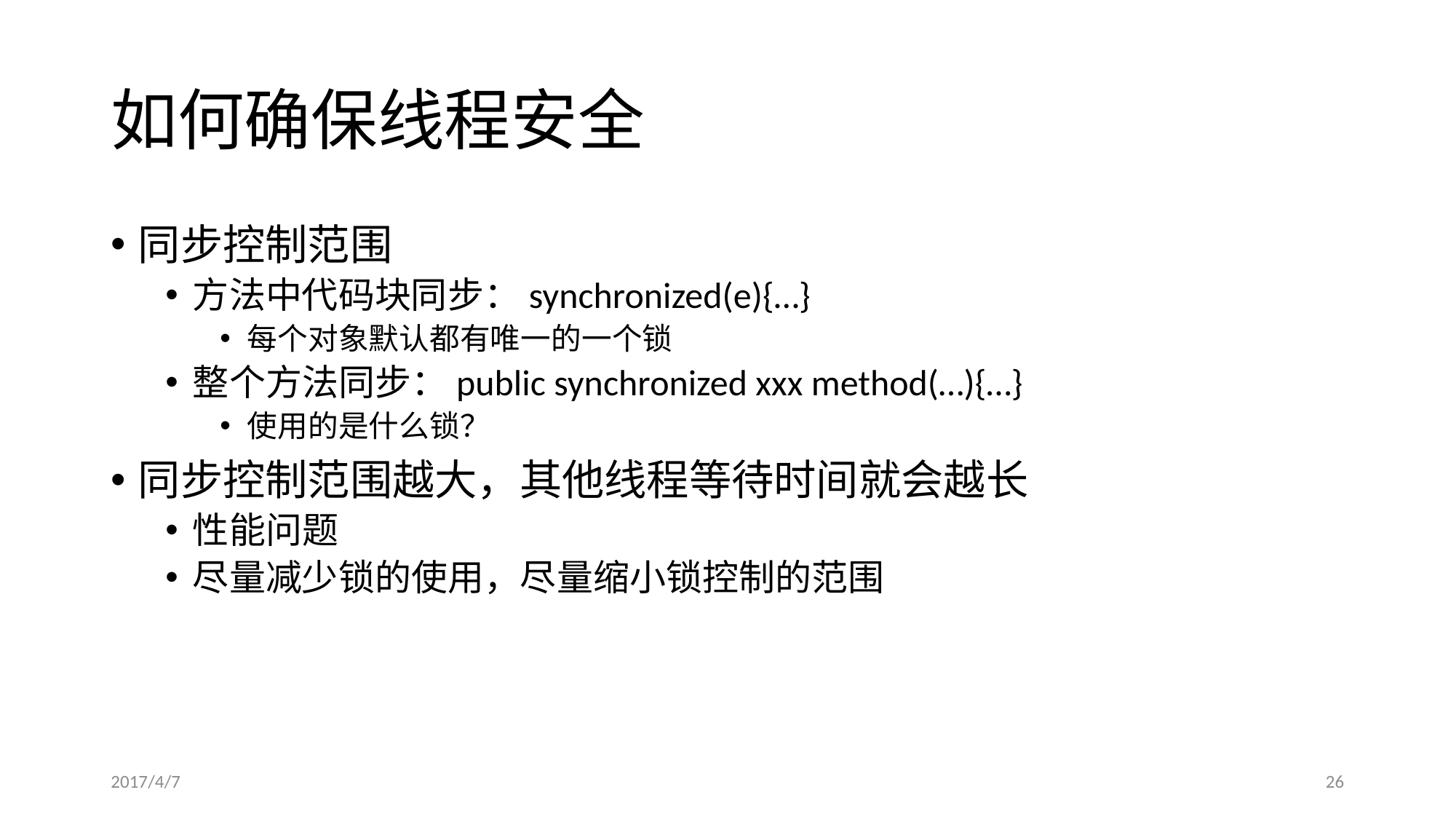

# 如何确保线程安全
同步控制范围
方法中代码块同步：synchronized(e){…}
每个对象默认都有唯一的一个锁
整个方法同步：public synchronized xxx method(…){…}
使用的是什么锁？
同步控制范围越大，其他线程等待时间就会越长
性能问题
尽量减少锁的使用，尽量缩小锁控制的范围
2017/4/7
26